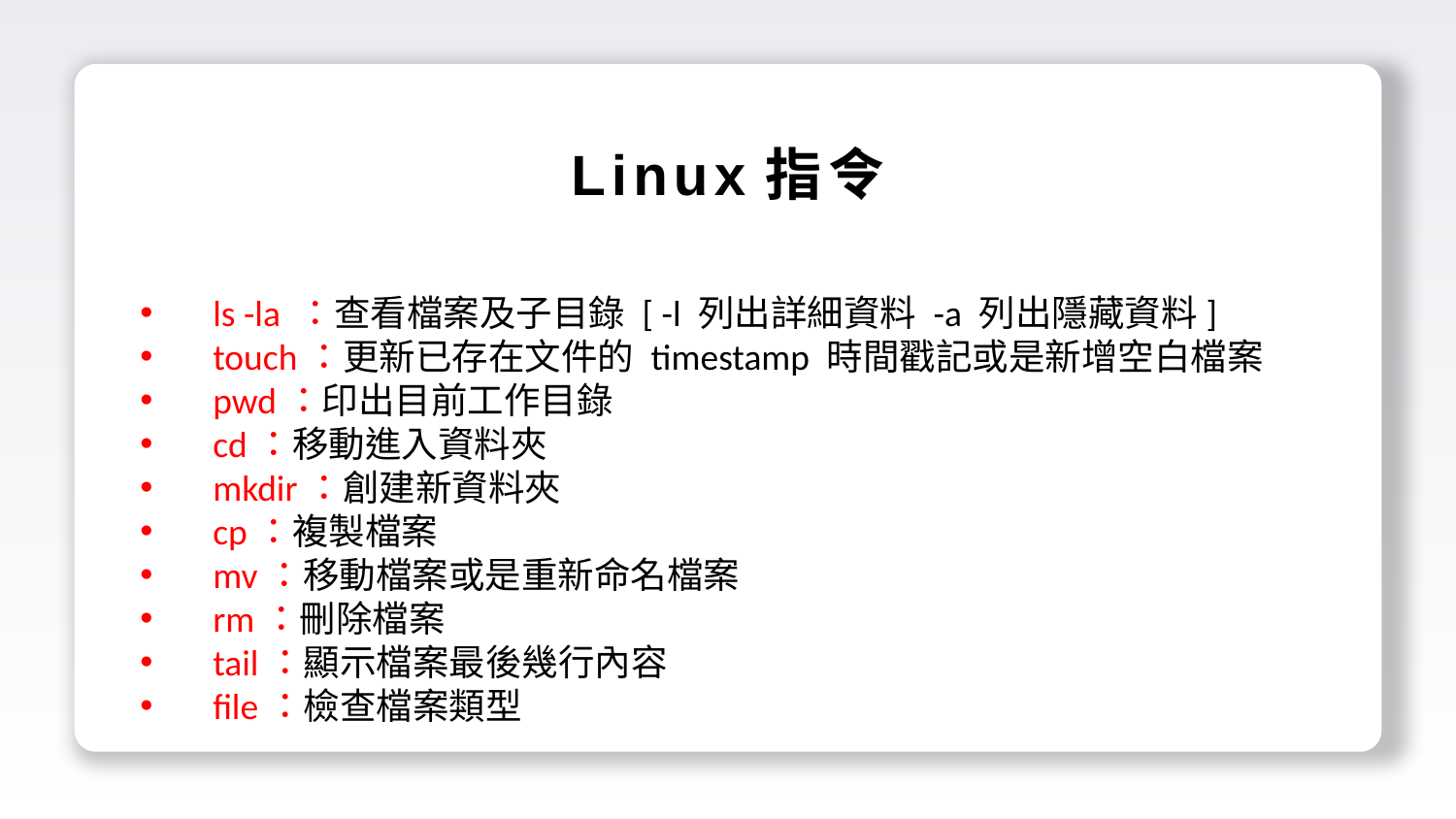

Linux指令
ls -la ：查看檔案及子目錄 [ -l 列出詳細資料 -a 列出隱藏資料]
touch：更新已存在文件的 timestamp 時間戳記或是新增空白檔案
pwd：印出目前工作目錄
cd：移動進入資料夾
mkdir：創建新資料夾
cp：複製檔案
mv：移動檔案或是重新命名檔案
rm：刪除檔案
tail：顯示檔案最後幾行內容
file：檢查檔案類型